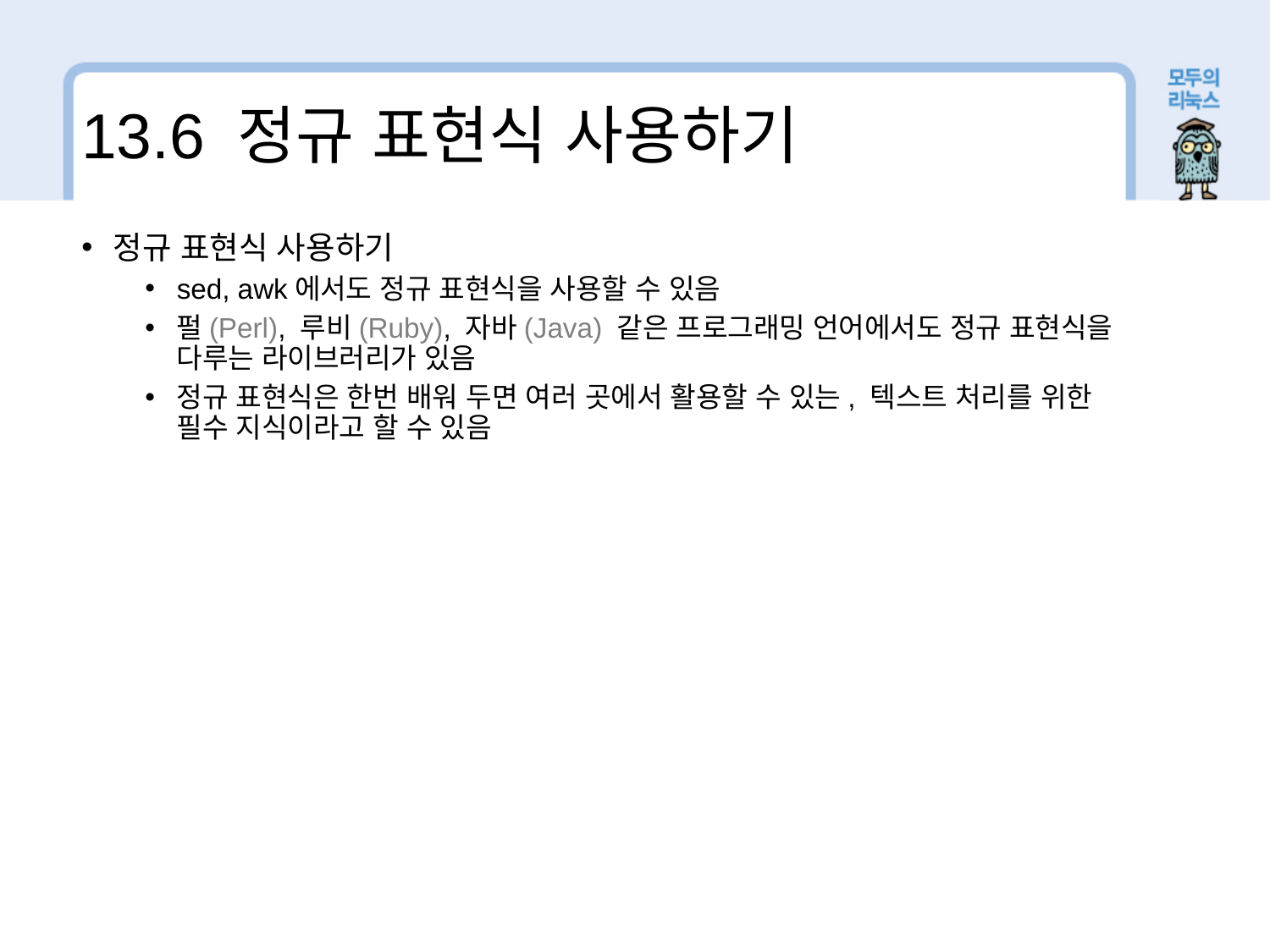

13.6 정규 표현식 사용하기
정규 표현식 사용하기
sed, awk에서도 정규 표현식을 사용할 수 있음
펄(Perl), 루비(Ruby), 자바(Java) 같은 프로그래밍 언어에서도 정규 표현식을 다루는 라이브러리가 있음
정규 표현식은 한번 배워 두면 여러 곳에서 활용할 수 있는, 텍스트 처리를 위한 필수 지식이라고 할 수 있음